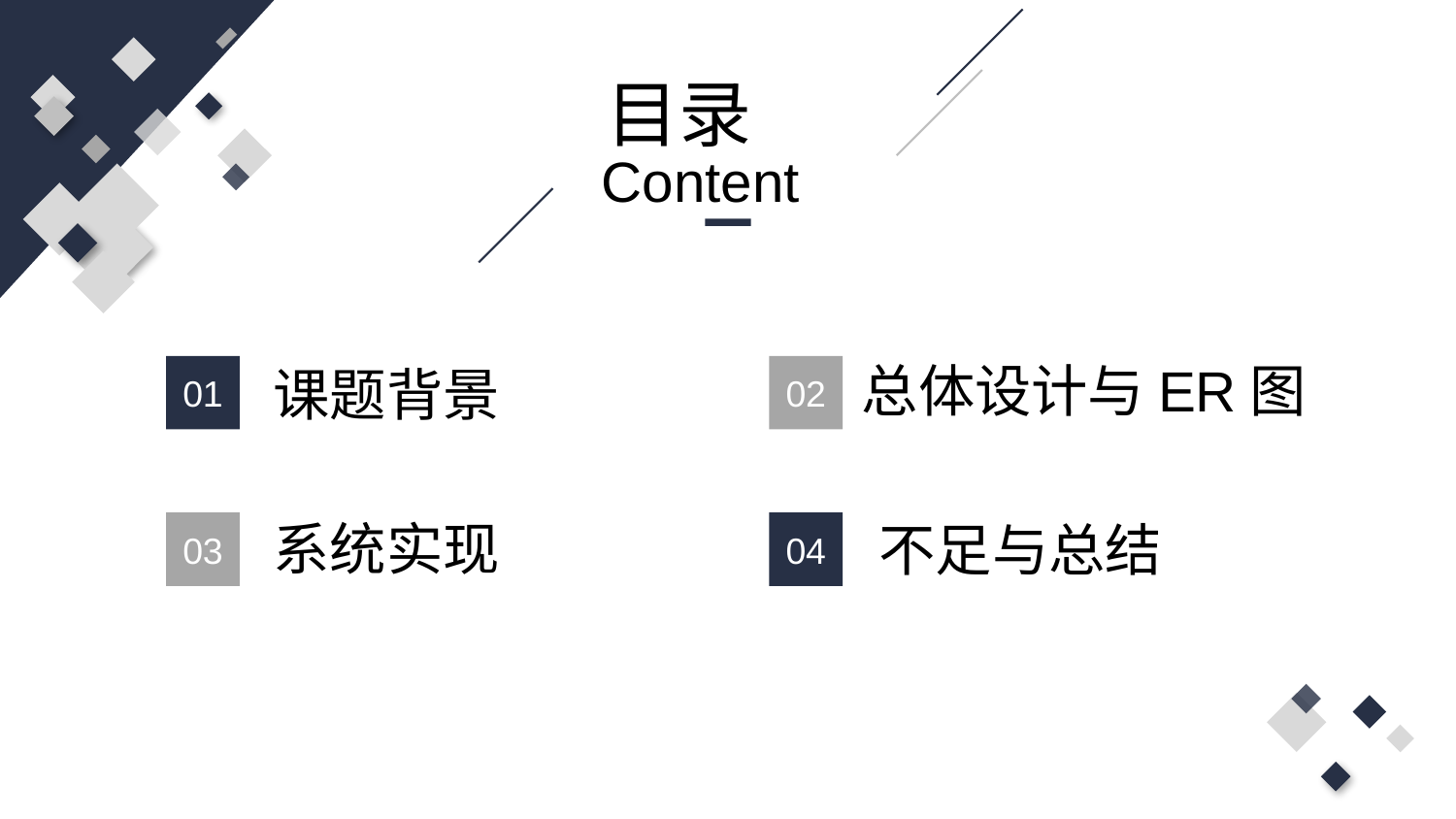

目录
Content

总体设计与ER图
课题背景
01
02
系统实现
不足与总结
03
04